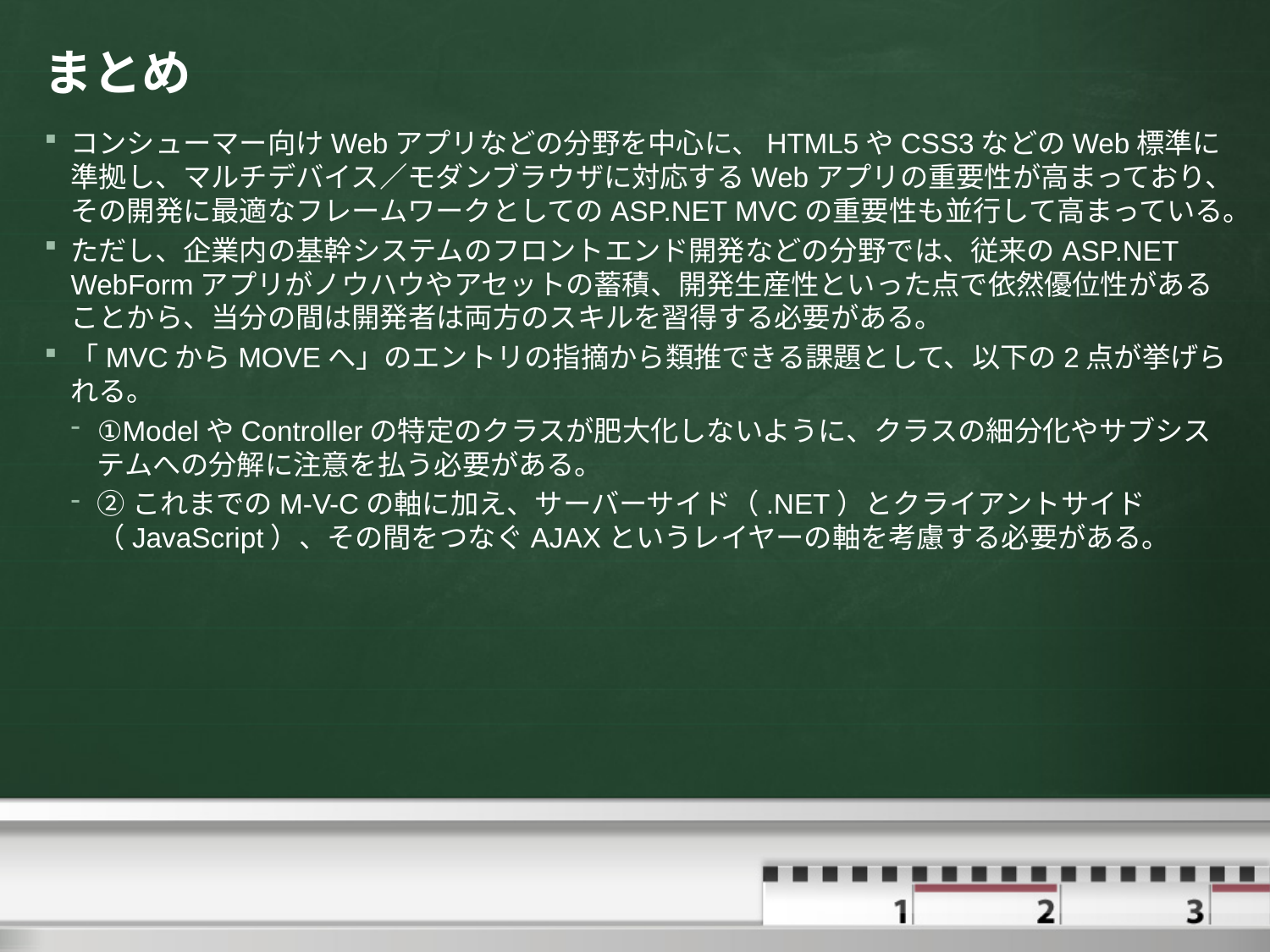

# まとめ
コンシューマー向けWebアプリなどの分野を中心に、HTML5やCSS3などのWeb標準に準拠し、マルチデバイス／モダンブラウザに対応するWebアプリの重要性が高まっており、その開発に最適なフレームワークとしてのASP.NET MVCの重要性も並行して高まっている。
ただし、企業内の基幹システムのフロントエンド開発などの分野では、従来のASP.NET WebFormアプリがノウハウやアセットの蓄積、開発生産性といった点で依然優位性があることから、当分の間は開発者は両方のスキルを習得する必要がある。
「MVCからMOVEへ」のエントリの指摘から類推できる課題として、以下の2点が挙げられる。
①ModelやControllerの特定のクラスが肥大化しないように、クラスの細分化やサブシステムへの分解に注意を払う必要がある。
②これまでのM-V-Cの軸に加え、サーバーサイド（.NET）とクライアントサイド（JavaScript）、その間をつなぐAJAXというレイヤーの軸を考慮する必要がある。